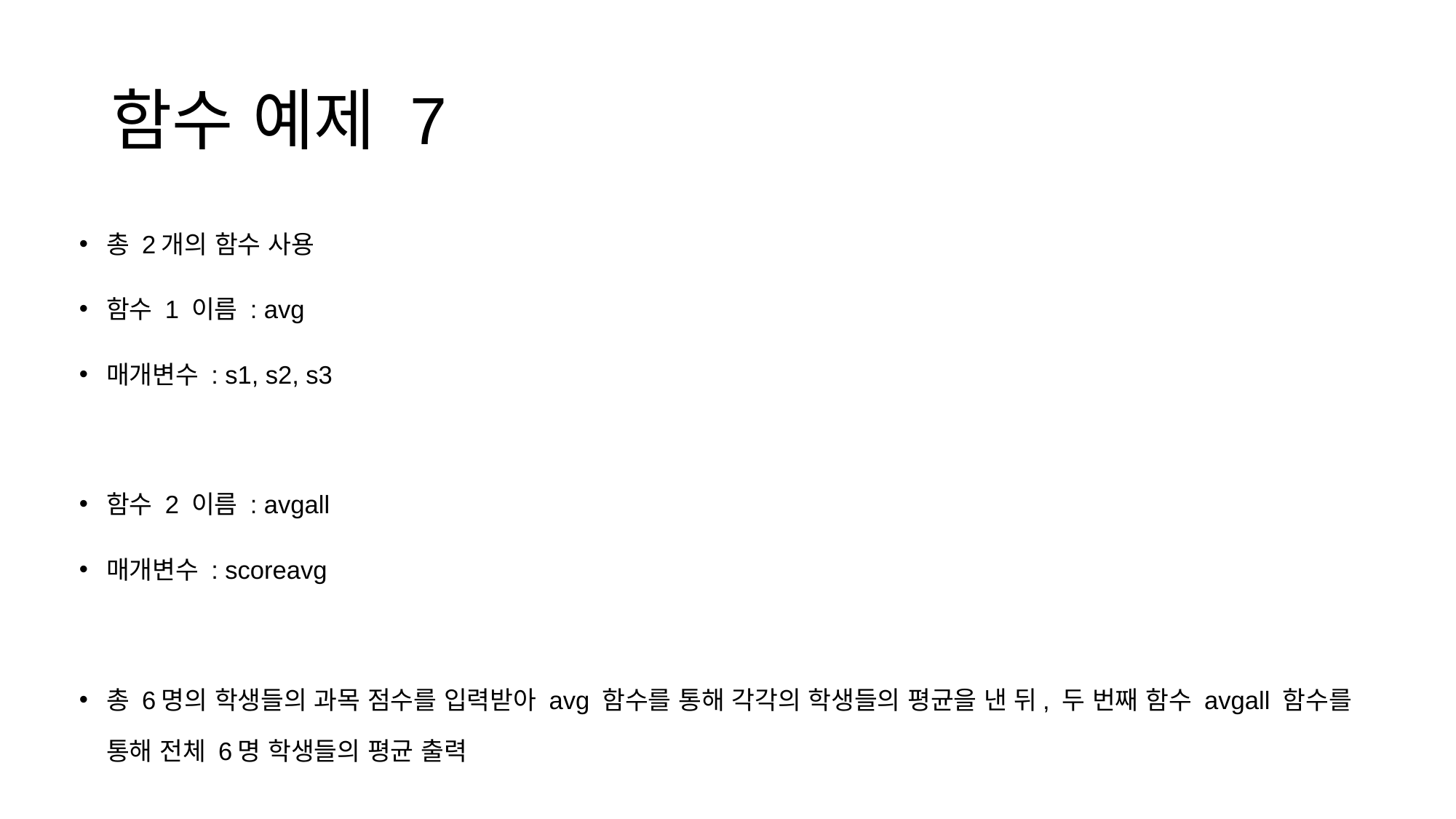

# 함수 예제 7
총 2개의 함수 사용
함수 1 이름 : avg
매개변수 : s1, s2, s3

함수 2 이름 : avgall
매개변수 : scoreavg

총 6명의 학생들의 과목 점수를 입력받아 avg 함수를 통해 각각의 학생들의 평균을 낸 뒤, 두 번째 함수 avgall 함수를 통해 전체 6명 학생들의 평균 출력